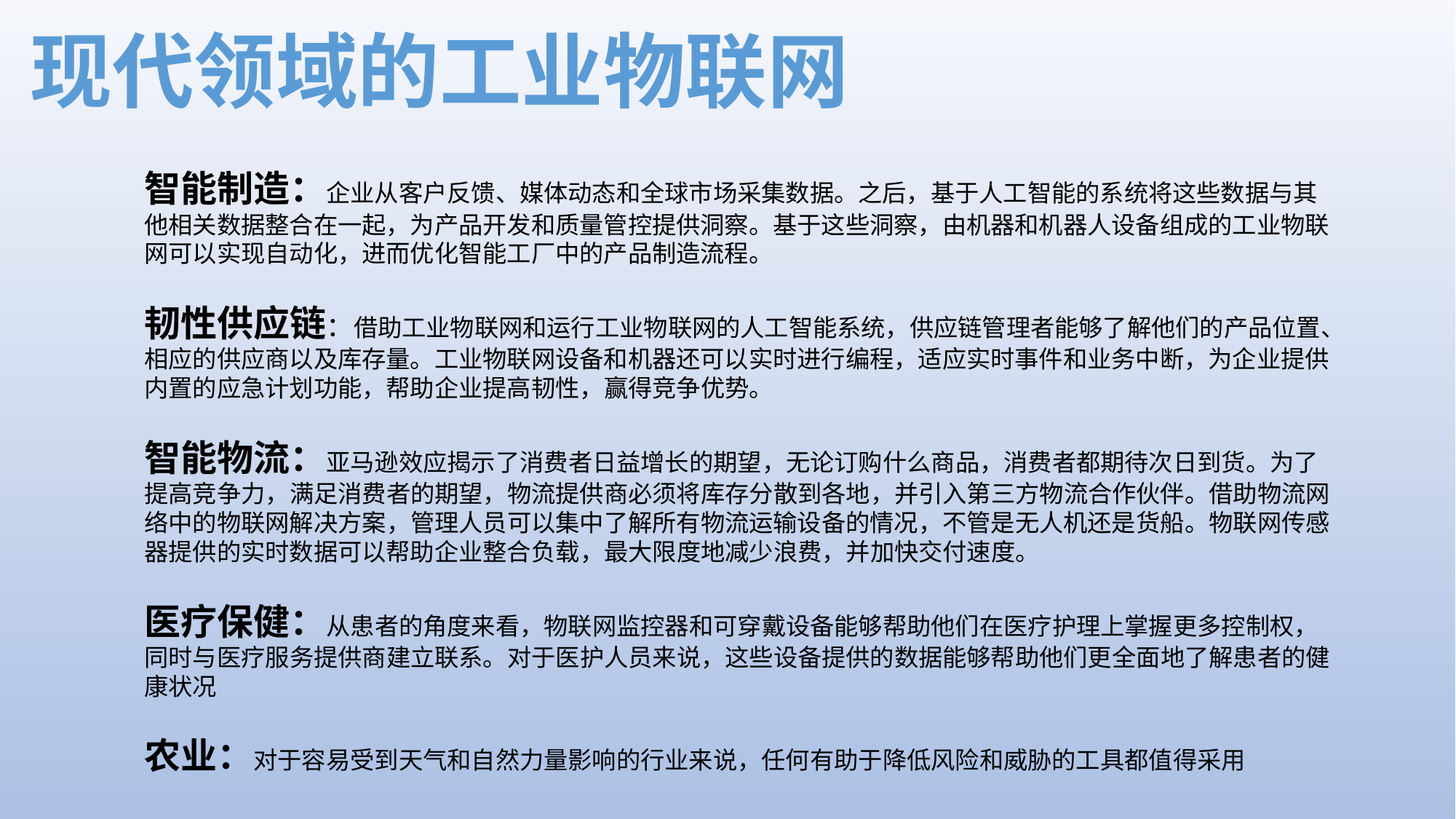

现代领域的工业物联网
智能制造：企业从客户反馈、媒体动态和全球市场采集数据。之后，基于人工智能的系统将这些数据与其他相关数据整合在一起，为产品开发和质量管控提供洞察。基于这些洞察，由机器和机器人设备组成的工业物联网可以实现自动化，进而优化智能工厂中的产品制造流程。

韧性供应链：借助工业物联网和运行工业物联网的人工智能系统，供应链管理者能够了解他们的产品位置、相应的供应商以及库存量。工业物联网设备和机器还可以实时进行编程，适应实时事件和业务中断，为企业提供内置的应急计划功能，帮助企业提高韧性，赢得竞争优势。

智能物流：亚马逊效应揭示了消费者日益增长的期望，无论订购什么商品，消费者都期待次日到货。为了提高竞争力，满足消费者的期望，物流提供商必须将库存分散到各地，并引入第三方物流合作伙伴。借助物流网络中的物联网解决方案，管理人员可以集中了解所有物流运输设备的情况，不管是无人机还是货船。物联网传感器提供的实时数据可以帮助企业整合负载，最大限度地减少浪费，并加快交付速度。

医疗保健：从患者的角度来看，物联网监控器和可穿戴设备能够帮助他们在医疗护理上掌握更多控制权，同时与医疗服务提供商建立联系。对于医护人员来说，这些设备提供的数据能够帮助他们更全面地了解患者的健康状况

农业：对于容易受到天气和自然力量影响的行业来说，任何有助于降低风险和威胁的工具都值得采用